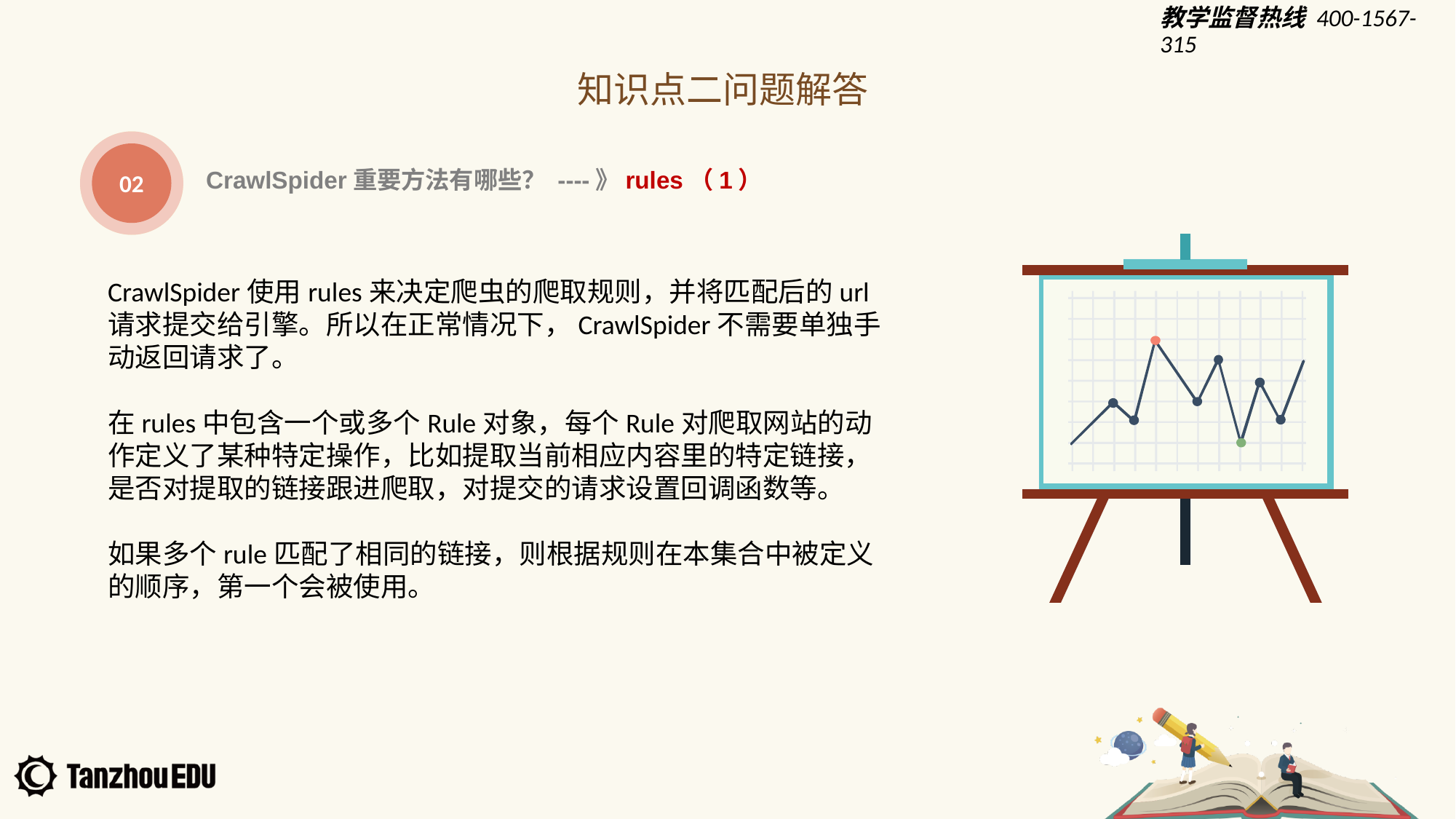

知识点二问题解答

02

03
CrawlSpider重要方法有哪些？ ----》rules（1）

CrawlSpider使用rules来决定爬虫的爬取规则，并将匹配后的url请求提交给引擎。所以在正常情况下，CrawlSpider不需要单独手动返回请求了。

在rules中包含一个或多个Rule对象，每个Rule对爬取网站的动作定义了某种特定操作，比如提取当前相应内容里的特定链接，是否对提取的链接跟进爬取，对提交的请求设置回调函数等。

如果多个rule匹配了相同的链接，则根据规则在本集合中被定义的顺序，第一个会被使用。